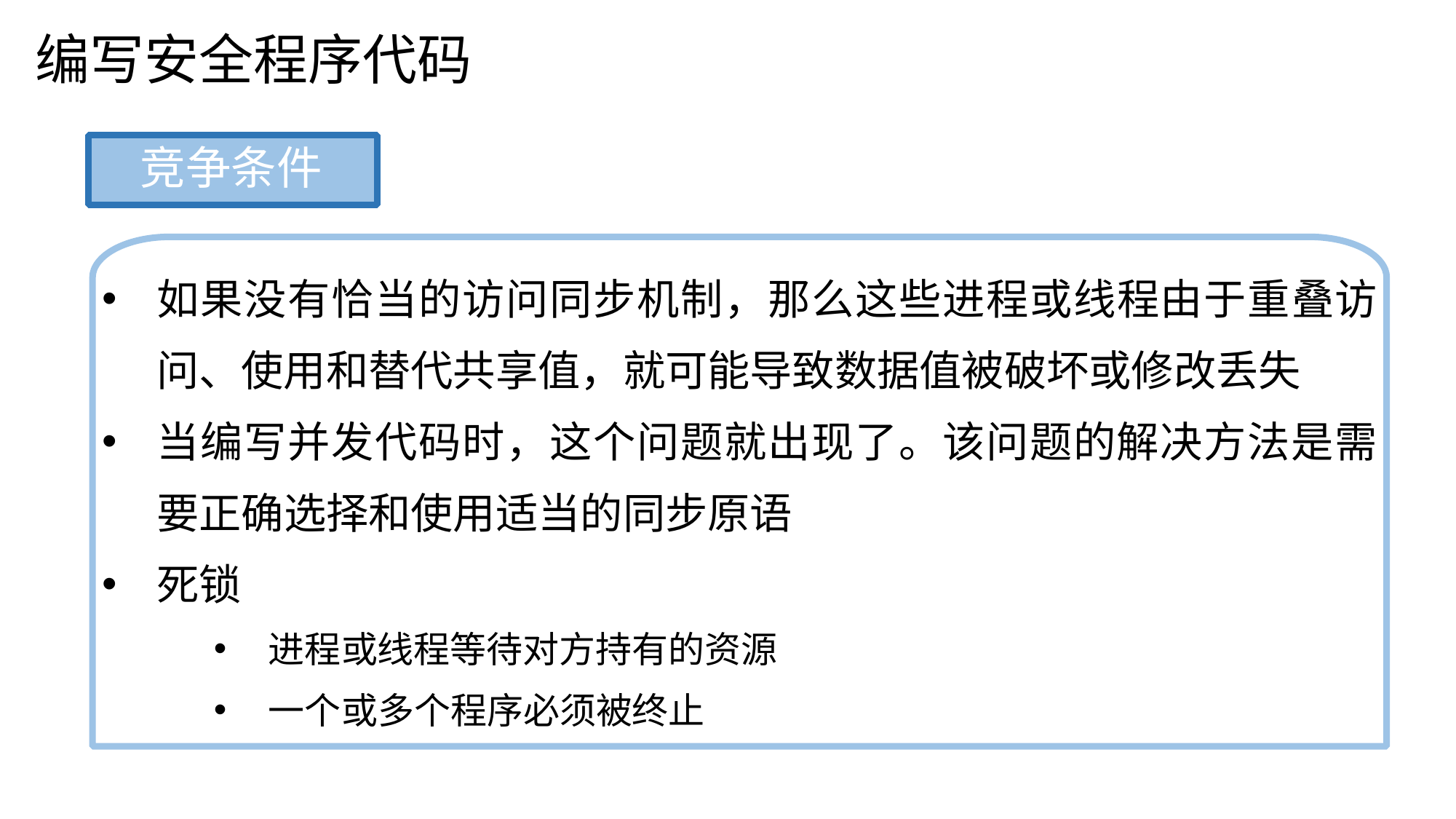

编写安全程序代码

竞争条件
如果没有恰当的访问同步机制，那么这些进程或线程由于重叠访问、使用和替代共享值，就可能导致数据值被破坏或修改丢失
当编写并发代码时，这个问题就出现了。该问题的解决方法是需要正确选择和使用适当的同步原语
死锁
进程或线程等待对方持有的资源
一个或多个程序必须被终止